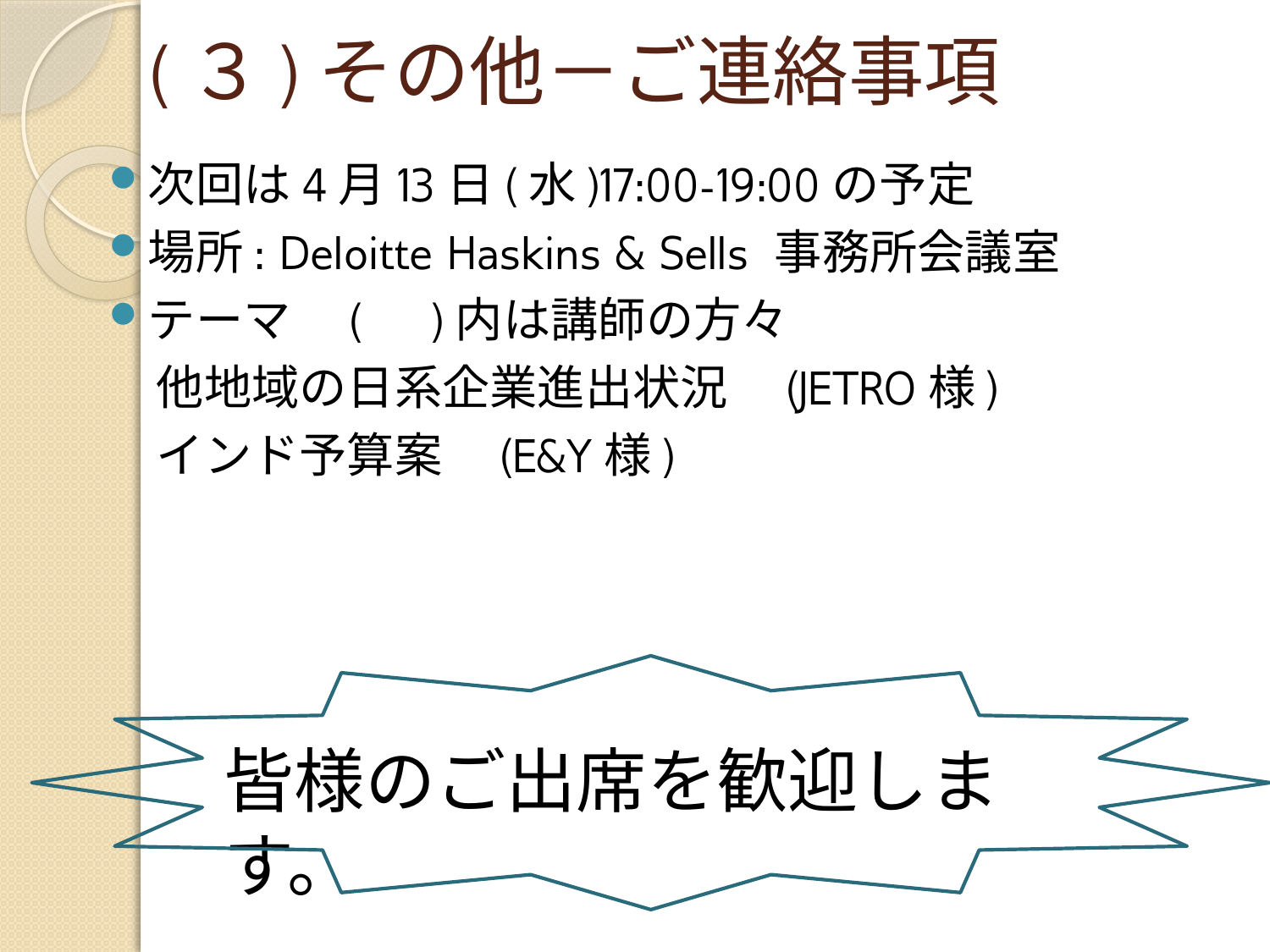

# (３)その他－ご連絡事項
次回は4月13日(水)17:00-19:00の予定
場所: Deloitte Haskins & Sells 事務所会議室
テーマ　(　)内は講師の方々
　他地域の日系企業進出状況　(JETRO様)
　インド予算案　(E&Y様)

皆様のご出席を歓迎します。